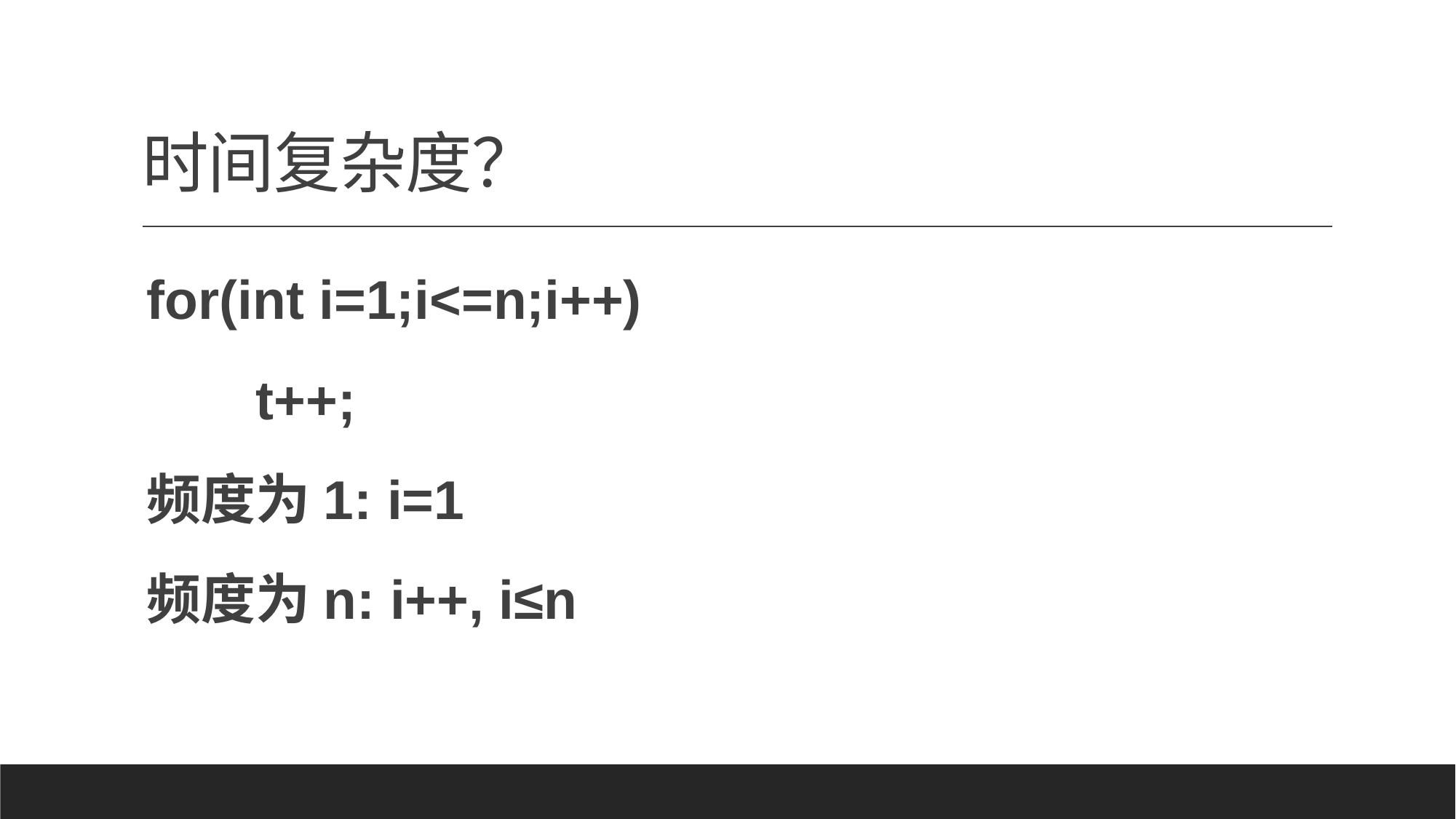

# 时间复杂度？
for(int i=1;i<=n;i++)
	t++;
频度为1: i=1
频度为n: i++, i≤n